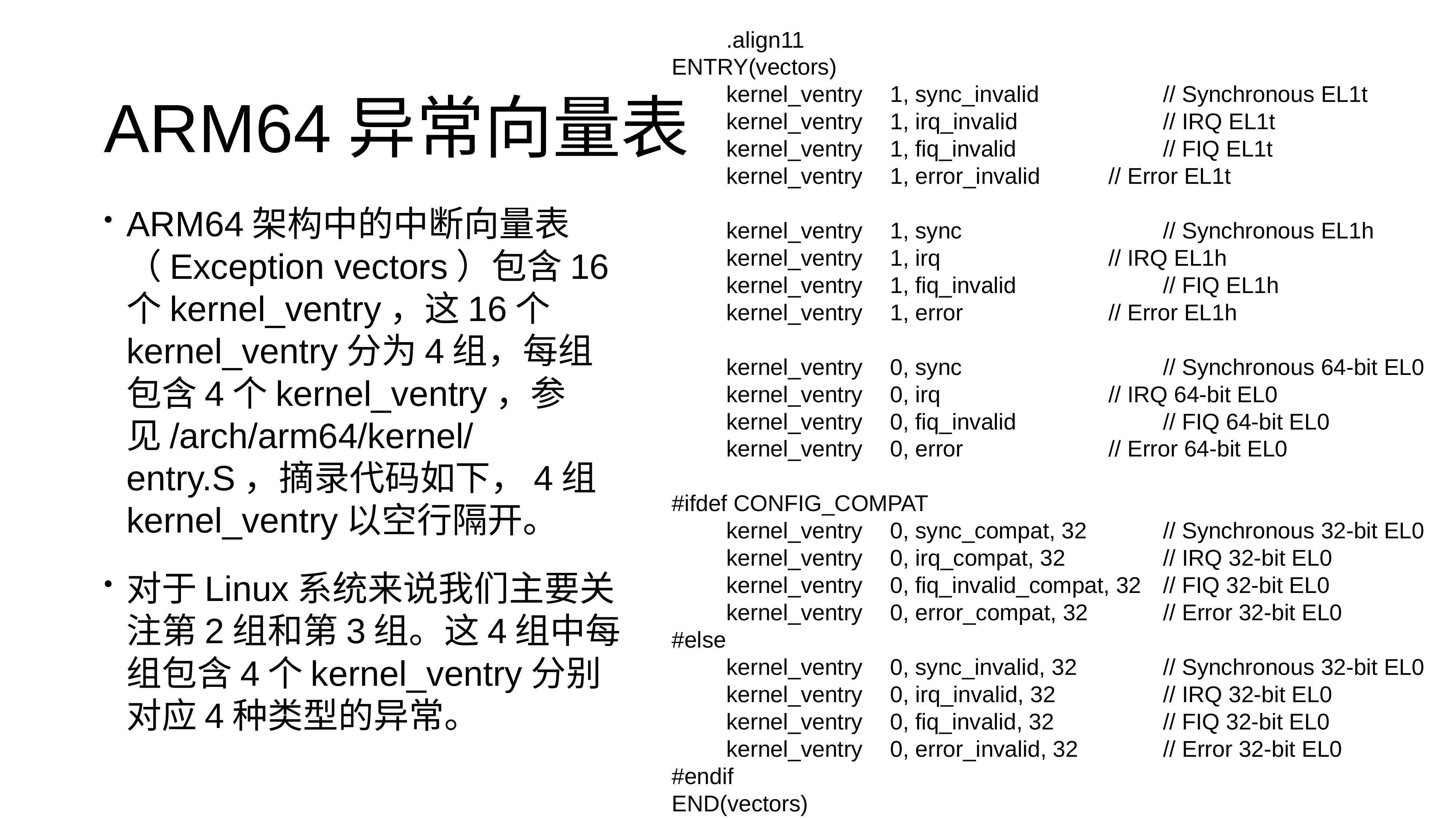

/*
 * Exception vectors.
 */
	.pushsection ".entry.text", "ax"

	.align	11
ENTRY(vectors)
	kernel_ventry	1, sync_invalid			// Synchronous EL1t
	kernel_ventry	1, irq_invalid			// IRQ EL1t
	kernel_ventry	1, fiq_invalid			// FIQ EL1t
	kernel_ventry	1, error_invalid		// Error EL1t

	kernel_ventry	1, sync				// Synchronous EL1h
	kernel_ventry	1, irq				// IRQ EL1h
	kernel_ventry	1, fiq_invalid			// FIQ EL1h
	kernel_ventry	1, error			// Error EL1h

	kernel_ventry	0, sync				// Synchronous 64-bit EL0
	kernel_ventry	0, irq				// IRQ 64-bit EL0
	kernel_ventry	0, fiq_invalid			// FIQ 64-bit EL0
	kernel_ventry	0, error			// Error 64-bit EL0

#ifdef CONFIG_COMPAT
	kernel_ventry	0, sync_compat, 32		// Synchronous 32-bit EL0
	kernel_ventry	0, irq_compat, 32		// IRQ 32-bit EL0
	kernel_ventry	0, fiq_invalid_compat, 32	// FIQ 32-bit EL0
	kernel_ventry	0, error_compat, 32		// Error 32-bit EL0
#else
	kernel_ventry	0, sync_invalid, 32		// Synchronous 32-bit EL0
	kernel_ventry	0, irq_invalid, 32		// IRQ 32-bit EL0
	kernel_ventry	0, fiq_invalid, 32		// FIQ 32-bit EL0
	kernel_ventry	0, error_invalid, 32		// Error 32-bit EL0
#endif
END(vectors)
# ARM64异常向量表
ARM64架构中的中断向量表（Exception vectors）包含16个kernel_ventry，这16个kernel_ventry分为4组，每组包含4个kernel_ventry，参见/arch/arm64/kernel/entry.S，摘录代码如下，4组kernel_ventry以空行隔开。
对于Linux系统来说我们主要关注第2组和第3组。这4组中每组包含4个kernel_ventry分别对应4种类型的异常。